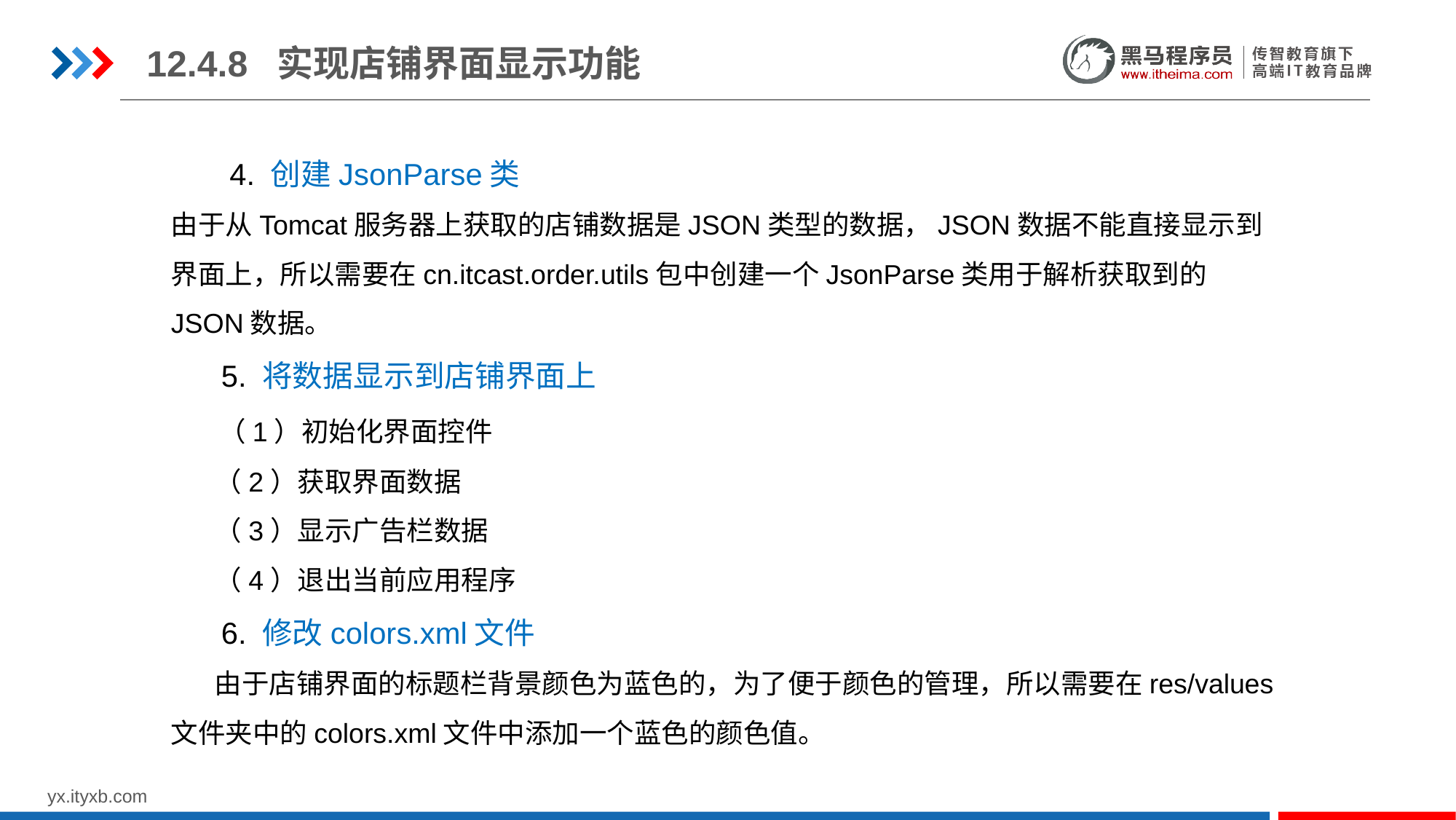

12.4.8  实现店铺界面显示功能
       4. 创建JsonParse类
由于从Tomcat服务器上获取的店铺数据是JSON类型的数据，JSON数据不能直接显示到界面上，所以需要在cn.itcast.order.utils包中创建一个JsonParse类用于解析获取到的JSON数据。
      5. 将数据显示到店铺界面上
      （1）初始化界面控件
      （2）获取界面数据
      （3）显示广告栏数据
      （4）退出当前应用程序
      6. 修改colors.xml文件
      由于店铺界面的标题栏背景颜色为蓝色的，为了便于颜色的管理，所以需要在res/values文件夹中的colors.xml文件中添加一个蓝色的颜色值。